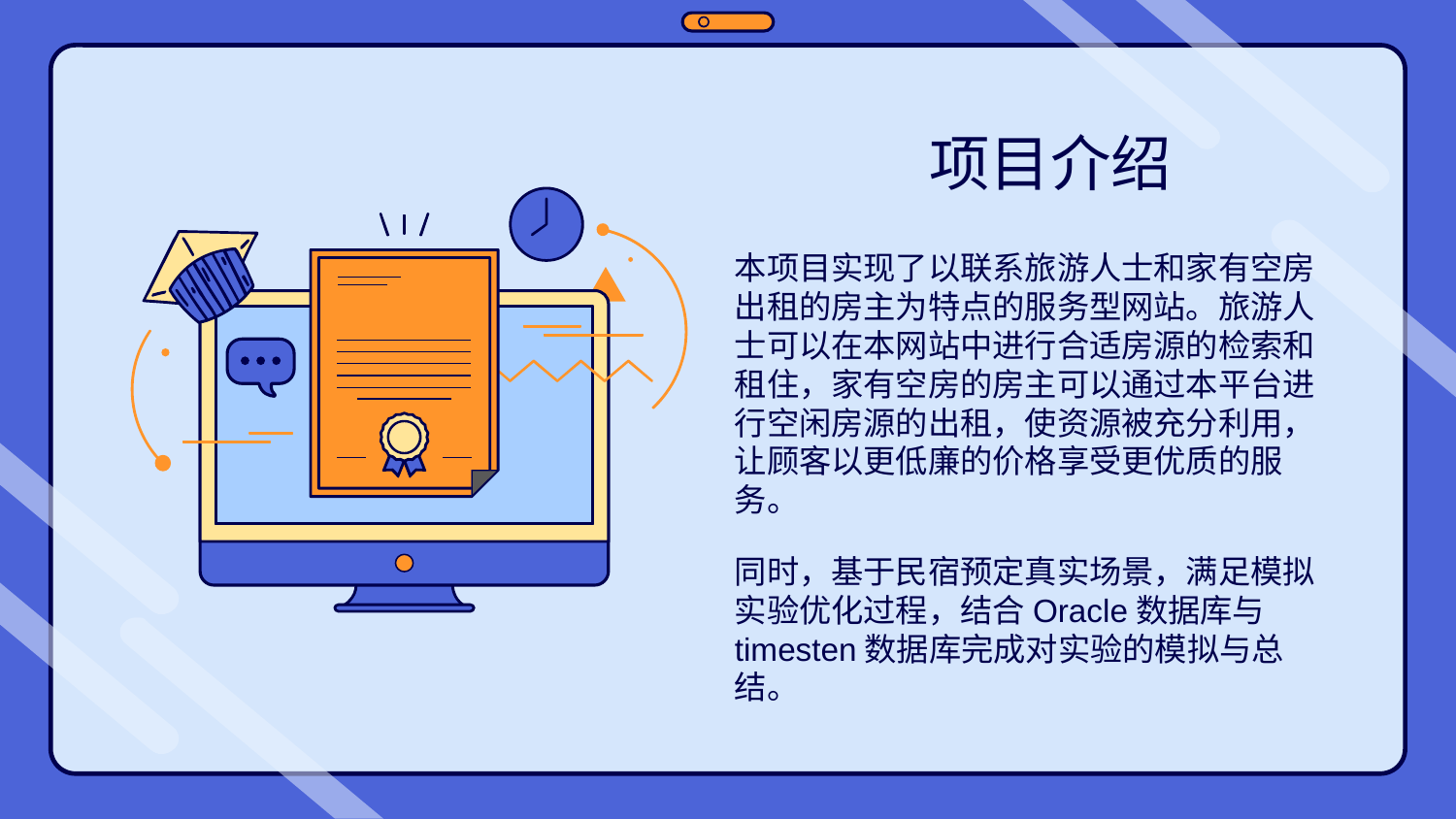

# 项目介绍

本项目实现了以联系旅游人士和家有空房出租的房主为特点的服务型网站。旅游人士可以在本网站中进行合适房源的检索和租住，家有空房的房主可以通过本平台进行空闲房源的出租，使资源被充分利用，让顾客以更低廉的价格享受更优质的服务。
同时，基于民宿预定真实场景，满足模拟实验优化过程，结合Oracle数据库与timesten数据库完成对实验的模拟与总结。